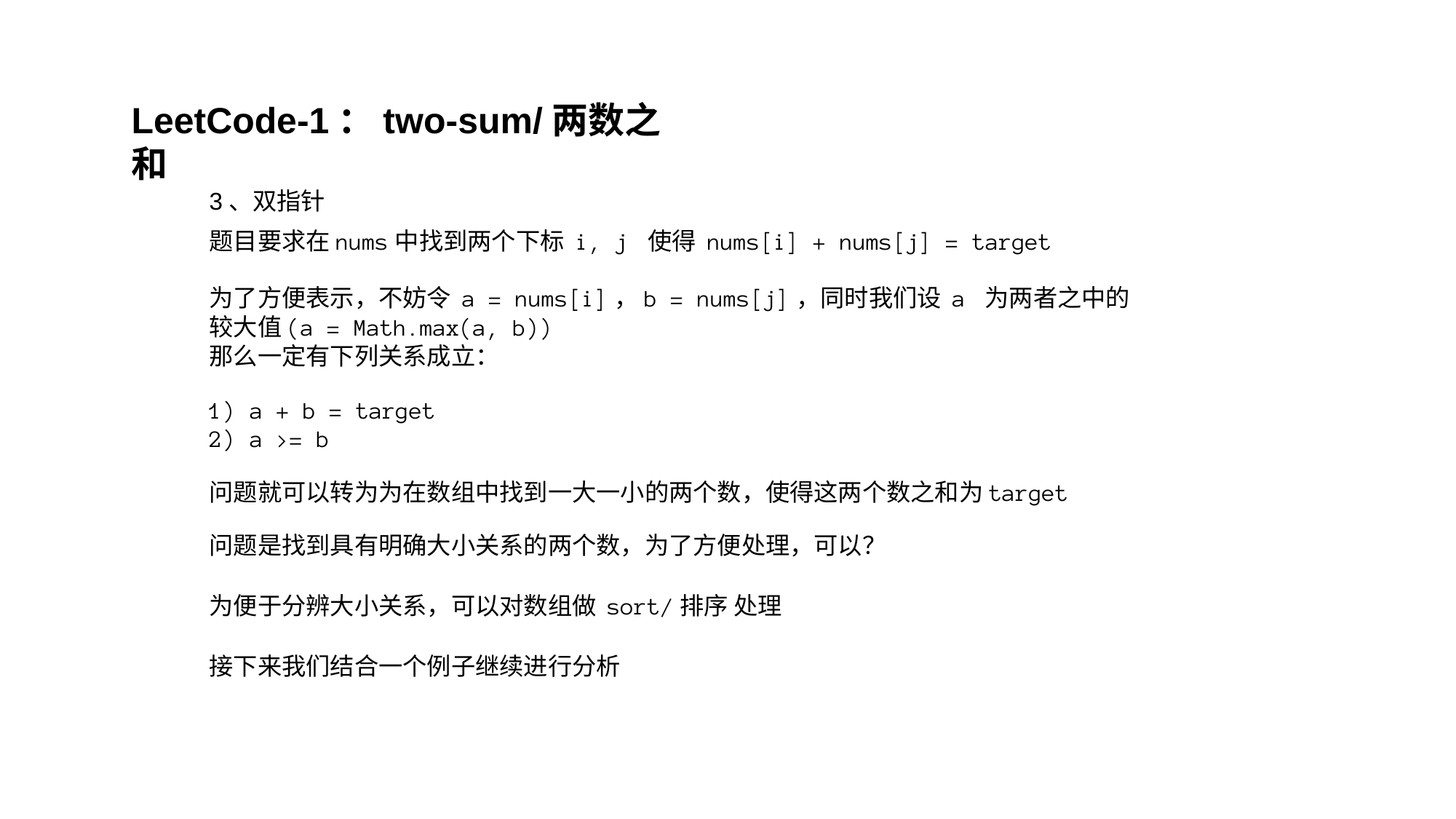

LeetCode-1：two-sum/两数之和
3、双指针
题目要求在nums中找到两个下标 i, j 使得 nums[i] + nums[j] = target
为了方便表示，不妨令 a = nums[i]，b = nums[j]，同时我们设 a 为两者之中的较大值(a = Math.max(a, b))
那么一定有下列关系成立：
a + b = target
a >= b
问题就可以转为为在数组中找到一大一小的两个数，使得这两个数之和为target
问题是找到具有明确大小关系的两个数，为了方便处理，可以？
为便于分辨大小关系，可以对数组做 sort/排序 处理
接下来我们结合一个例子继续进行分析